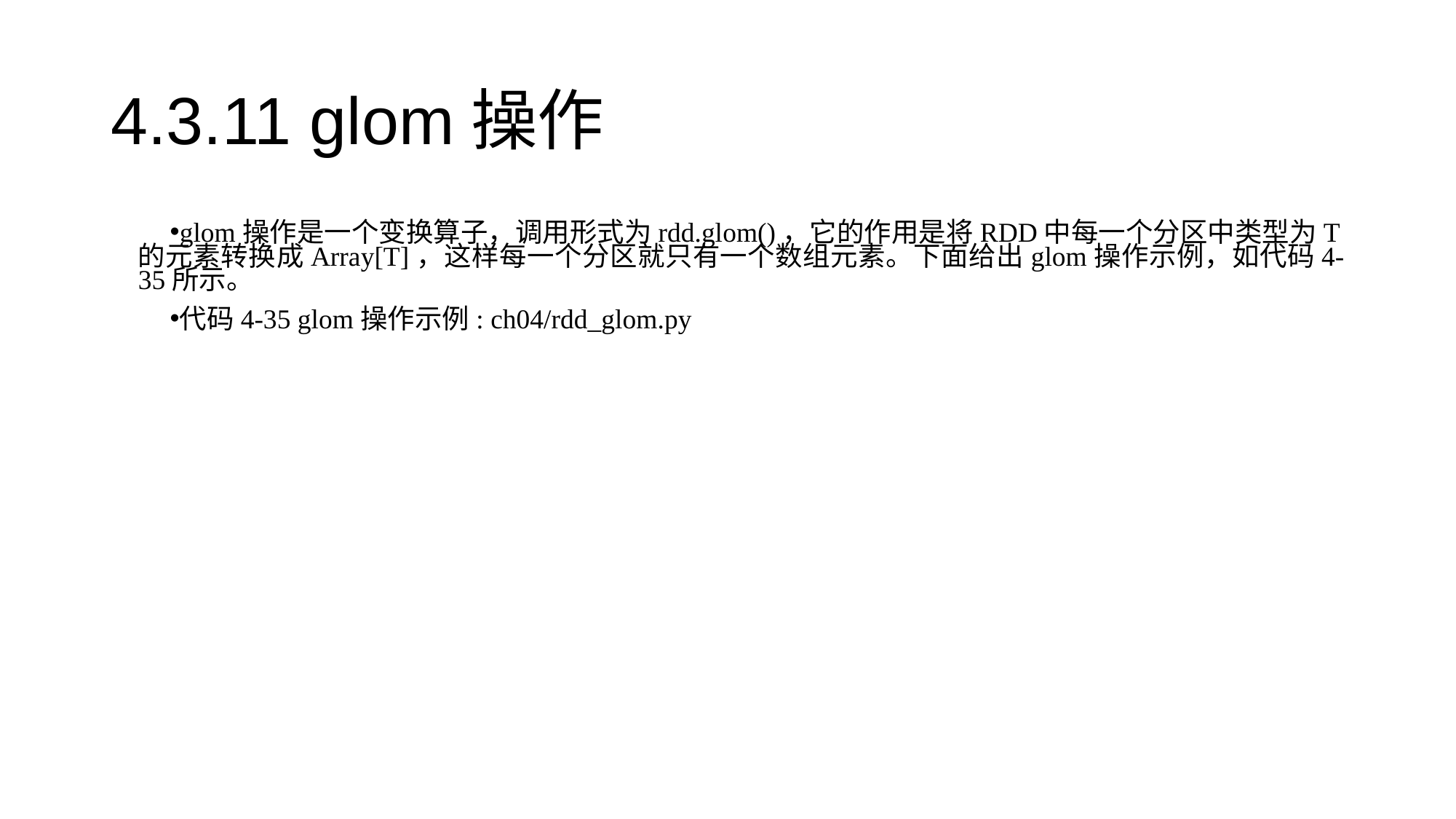

# 4.3.11 glom操作
glom操作是一个变换算子，调用形式为rdd.glom()，它的作用是将RDD中每一个分区中类型为T的元素转换成Array[T]，这样每一个分区就只有一个数组元素。下面给出glom操作示例，如代码4-35所示。
代码4-35 glom操作示例: ch04/rdd_glom.py